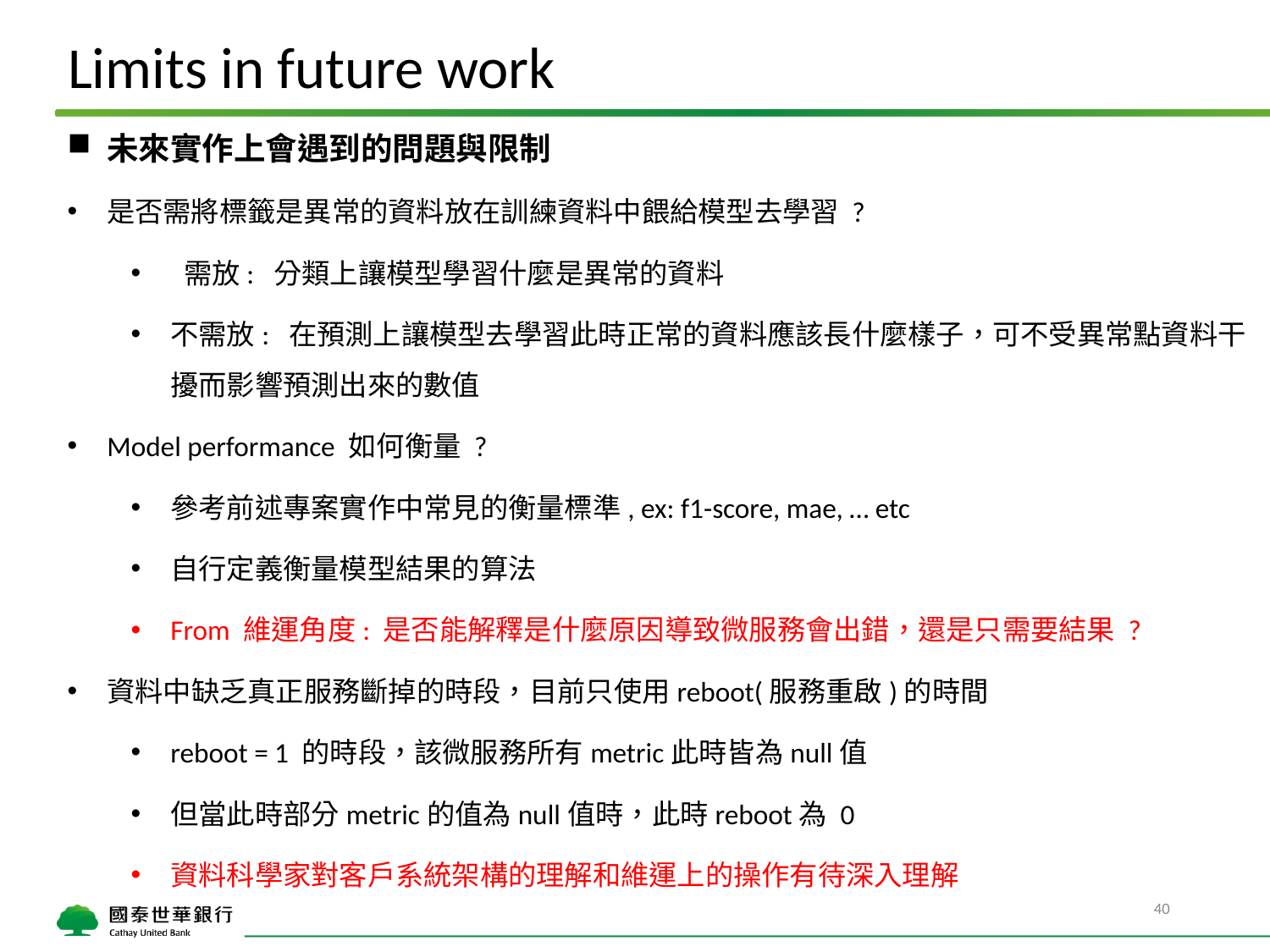

# Limits in future work
未來實作上會遇到的問題與限制
是否需將標籤是異常的資料放在訓練資料中餵給模型去學習 ?
 需放:  分類上讓模型學習什麼是異常的資料
不需放:  在預測上讓模型去學習此時正常的資料應該長什麼樣子，可不受異常點資料干擾而影響預測出來的數值
Model performance 如何衡量 ?
參考前述專案實作中常見的衡量標準, ex: f1-score, mae, … etc
自行定義衡量模型結果的算法
From 維運角度: 是否能解釋是什麼原因導致微服務會出錯，還是只需要結果 ?
資料中缺乏真正服務斷掉的時段，目前只使用reboot(服務重啟)的時間
reboot = 1 的時段，該微服務所有metric此時皆為null值
但當此時部分metric的值為null值時，此時reboot為 0
資料科學家對客戶系統架構的理解和維運上的操作有待深入理解
40